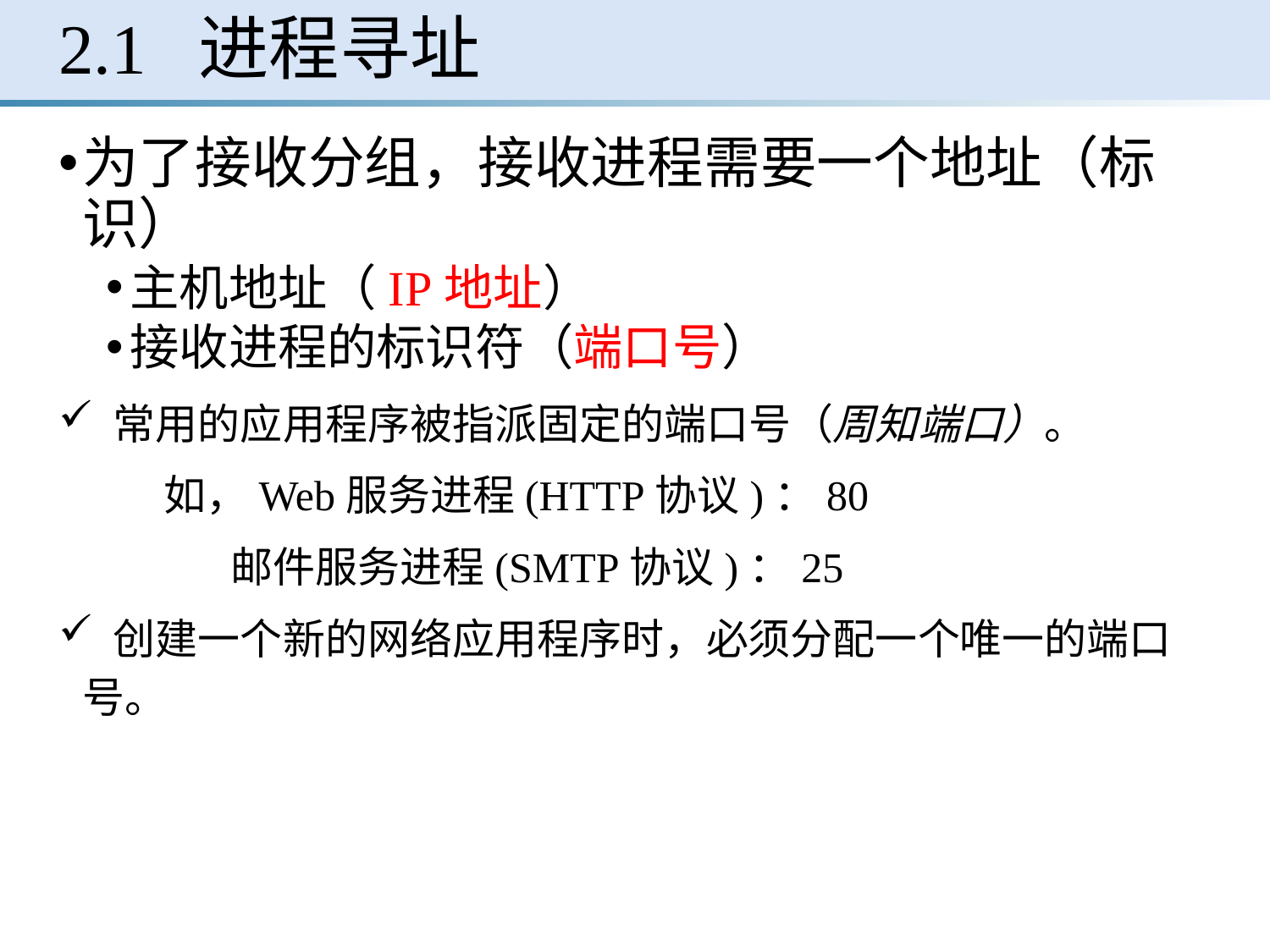

# 2.1  进程寻址
为了接收分组，接收进程需要一个地址（标识）
主机地址（IP地址）
接收进程的标识符（端口号）
 常用的应用程序被指派固定的端口号（周知端口）。
          如，Web服务进程(HTTP协议)：80
                 邮件服务进程(SMTP协议)：25
 创建一个新的网络应用程序时，必须分配一个唯一的端口号。